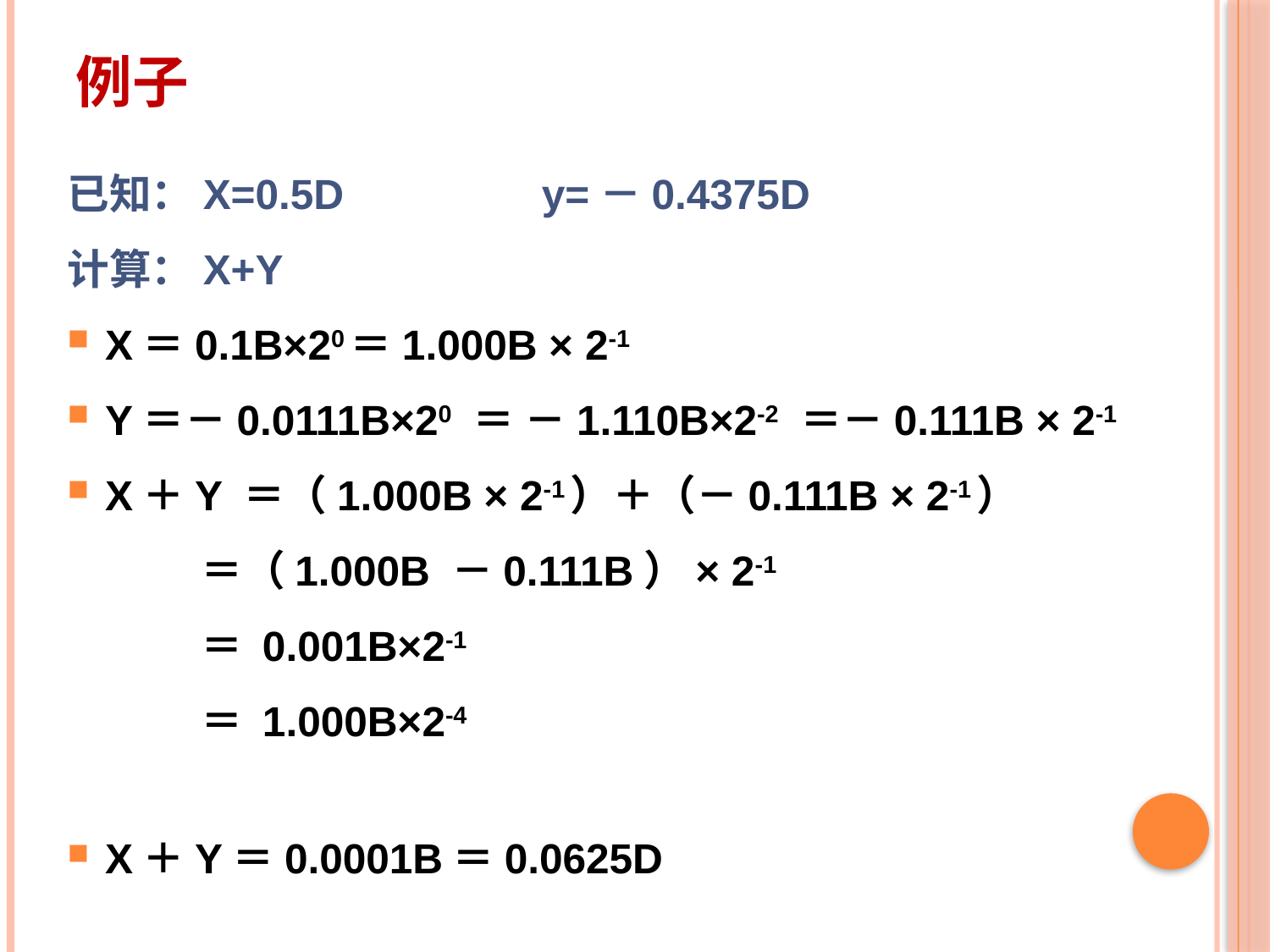

# 例子
已知：X=0.5D                 y=－0.4375D
计算：X+Y
X＝0.1B×20＝1.000B × 2-1
Y＝－0.0111B×20 ＝ －1.110B×2-2 ＝－0.111B × 2-1
X＋Y ＝（1.000B × 2-1）＋（－0.111B × 2-1）
             ＝（1.000B －0.111B）× 2-1
             ＝ 0.001B×2-1
             ＝ 1.000B×2-4

X＋Y＝0.0001B＝0.0625D